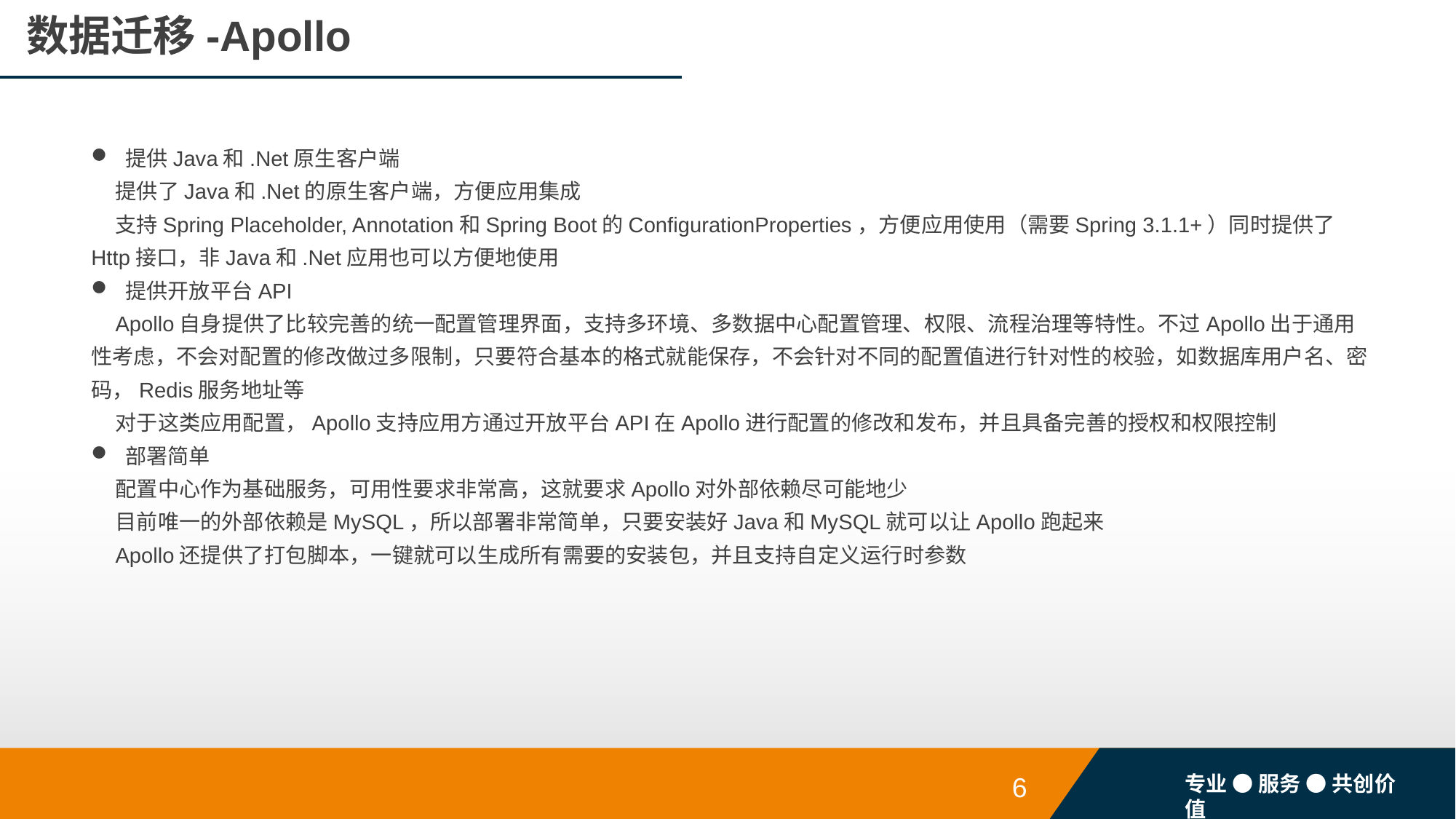

# 数据迁移-Apollo
提供Java和.Net原生客户端
    提供了Java和.Net的原生客户端，方便应用集成
    支持Spring Placeholder, Annotation和Spring Boot的ConfigurationProperties，方便应用使用（需要Spring 3.1.1+）同时提供了Http接口，非Java和.Net应用也可以方便地使用
提供开放平台API
    Apollo自身提供了比较完善的统一配置管理界面，支持多环境、多数据中心配置管理、权限、流程治理等特性。不过Apollo出于通用性考虑，不会对配置的修改做过多限制，只要符合基本的格式就能保存，不会针对不同的配置值进行针对性的校验，如数据库用户名、密码，Redis服务地址等
    对于这类应用配置，Apollo支持应用方通过开放平台API在Apollo进行配置的修改和发布，并且具备完善的授权和权限控制
部署简单
    配置中心作为基础服务，可用性要求非常高，这就要求Apollo对外部依赖尽可能地少
    目前唯一的外部依赖是MySQL，所以部署非常简单，只要安装好Java和MySQL就可以让Apollo跑起来
    Apollo还提供了打包脚本，一键就可以生成所有需要的安装包，并且支持自定义运行时参数